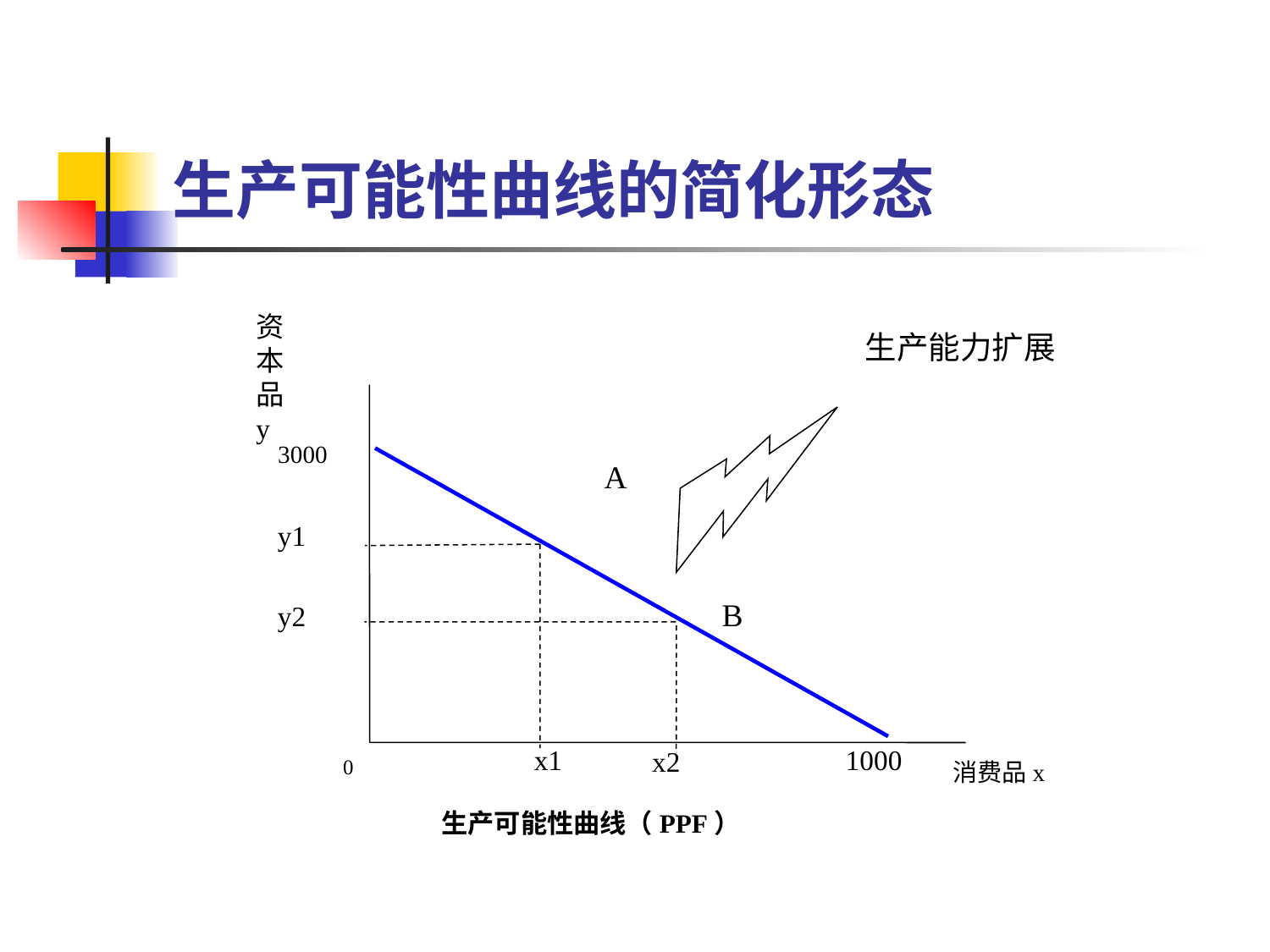

# 生产可能性曲线的简化形态

资
本
品
y
生产能力扩展

3000

A
y1

B
y2

x1
1000
x2

0

消费品x
生产可能性曲线（PPF）